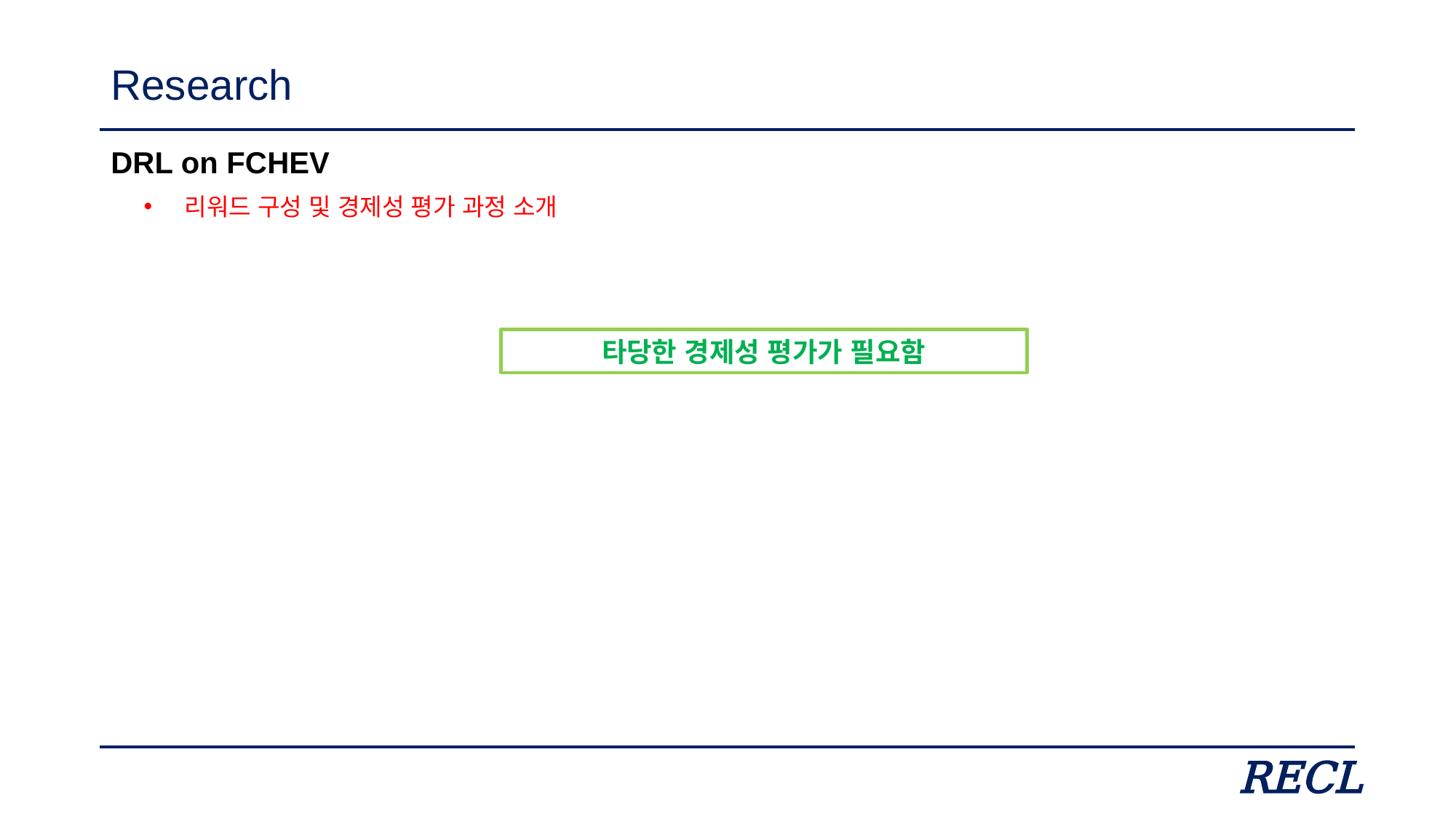

# Research
DRL on FCHEV

리워드 구성 및 경제성 평가 과정 소개
타당한 경제성 평가가 필요함
RECL